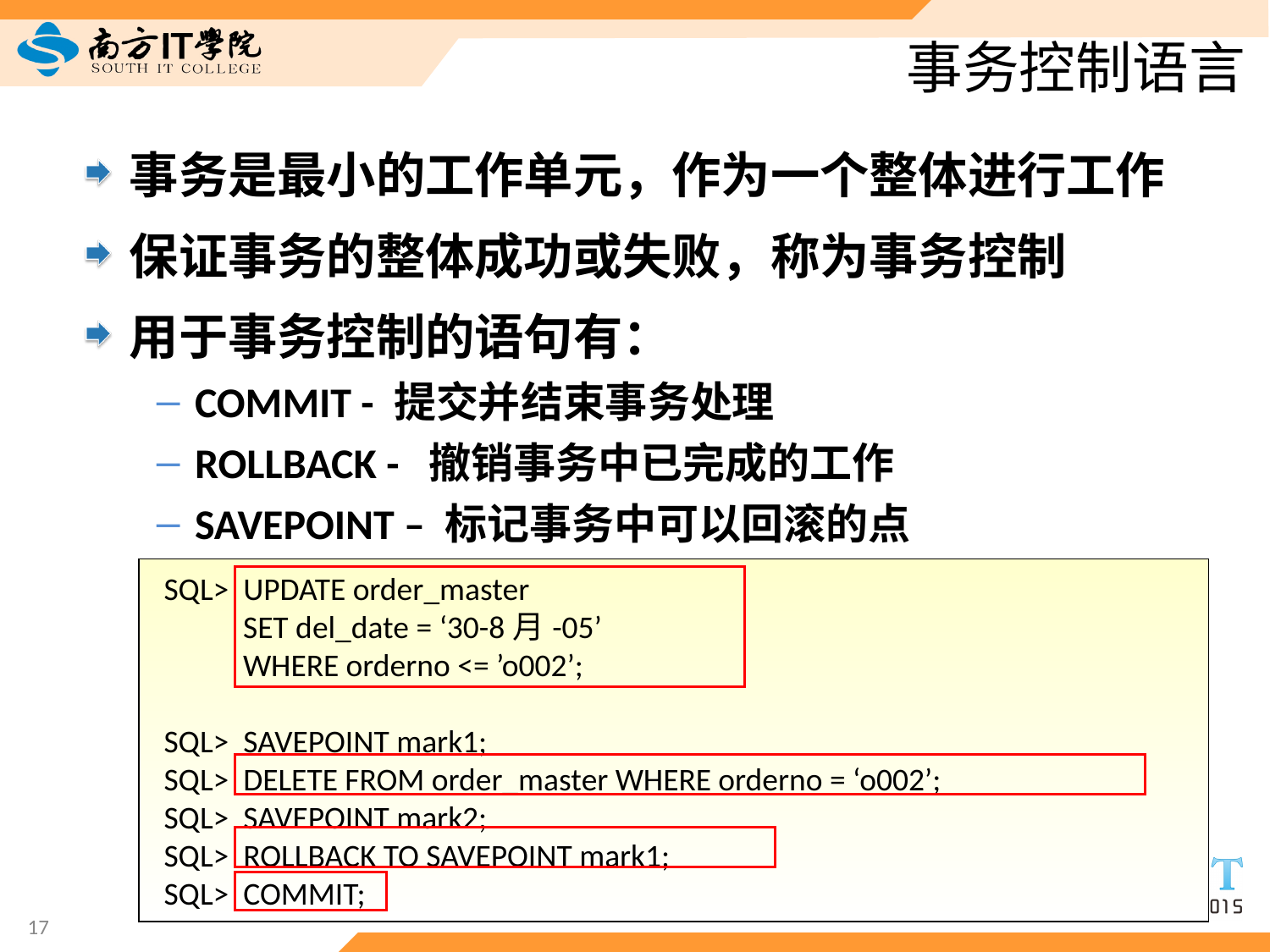

# 事务控制语言
事务是最小的工作单元，作为一个整体进行工作
保证事务的整体成功或失败，称为事务控制
用于事务控制的语句有：
COMMIT - 提交并结束事务处理
ROLLBACK -  撤销事务中已完成的工作
SAVEPOINT – 标记事务中可以回滚的点
SQL>  UPDATE order_master
           SET del_date = ‘30-8月-05’
           WHERE orderno <= ’o002’;

SQL>  SAVEPOINT mark1;
SQL>  DELETE FROM order_master WHERE orderno = ‘o002’;
SQL>  SAVEPOINT mark2;
SQL>  ROLLBACK TO SAVEPOINT mark1;
SQL>  COMMIT;

17